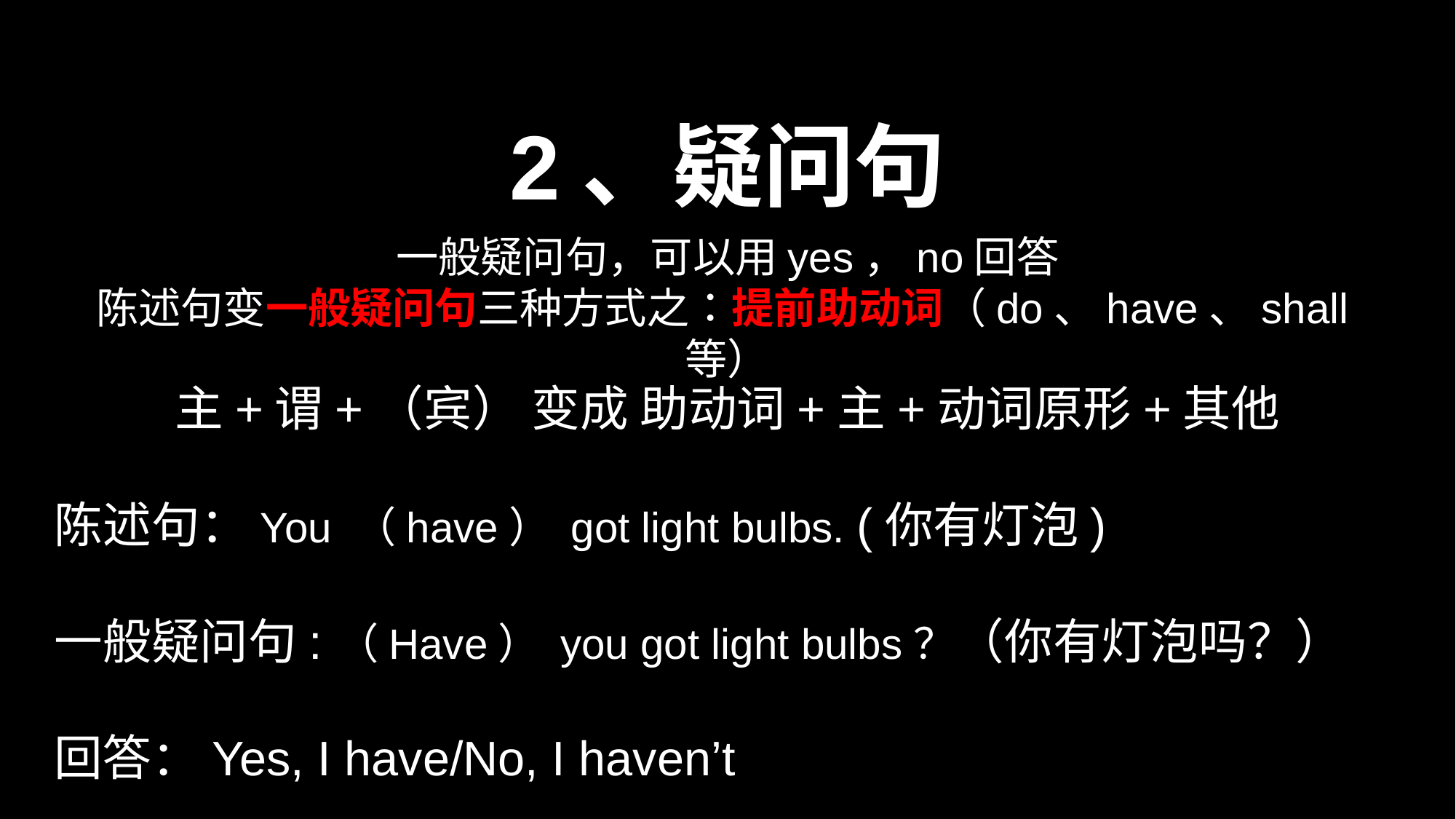

2、疑问句
一般疑问句，可以用yes，no回答
陈述句变一般疑问句三种方式之：提前助动词（do、have、shall等）
主+谓+（宾） 变成 助动词+主+动词原形+其他

陈述句：You （have） got light bulbs. (你有灯泡)

一般疑问句: （Have） you got light bulbs？（你有灯泡吗？）

回答：Yes, I have/No, I haven’t